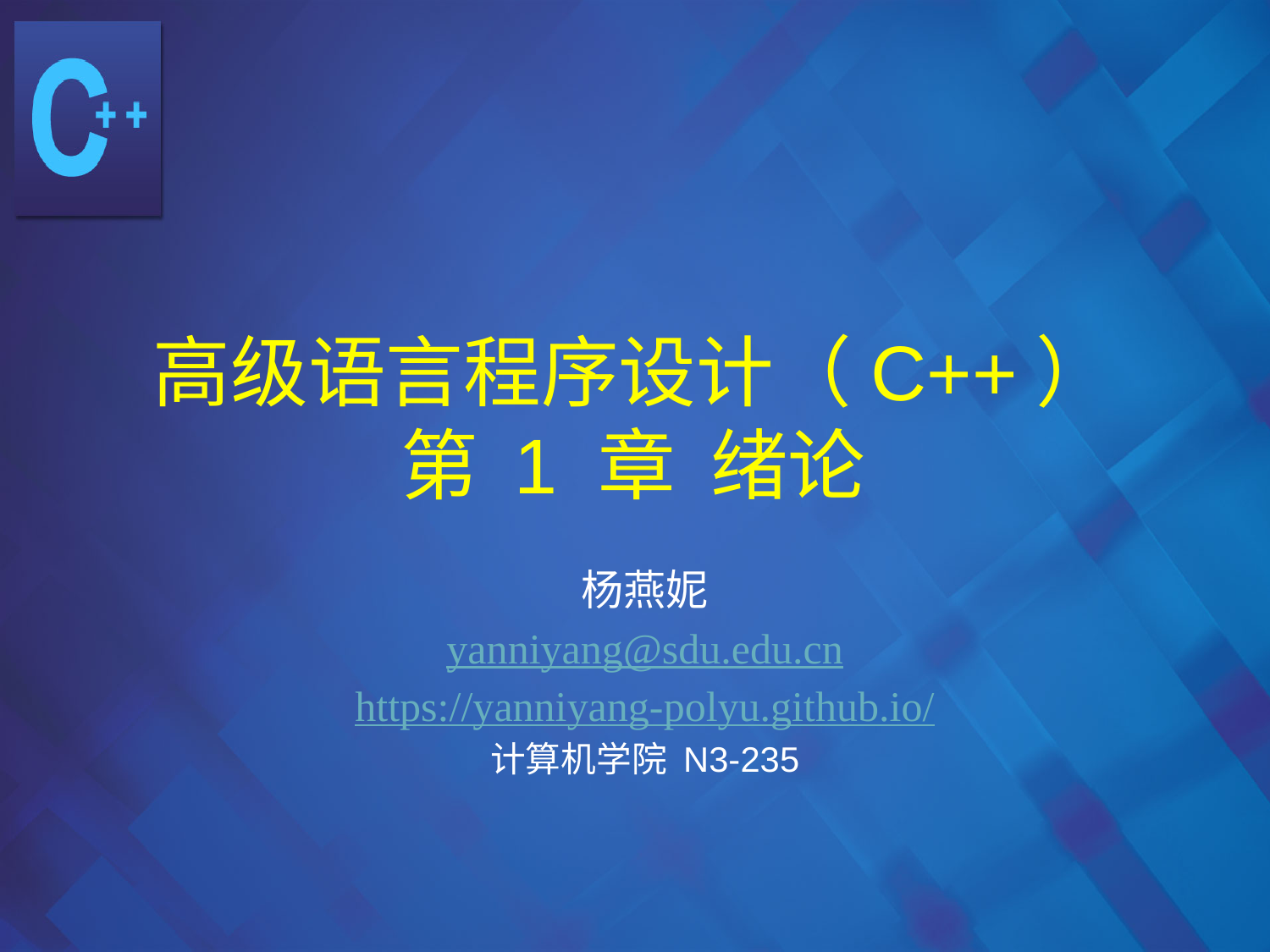

# 高级语言程序设计（C++） 第 1 章  绪论
杨燕妮
yanniyang@sdu.edu.cn
https://yanniyang-polyu.github.io/
计算机学院 N3-235